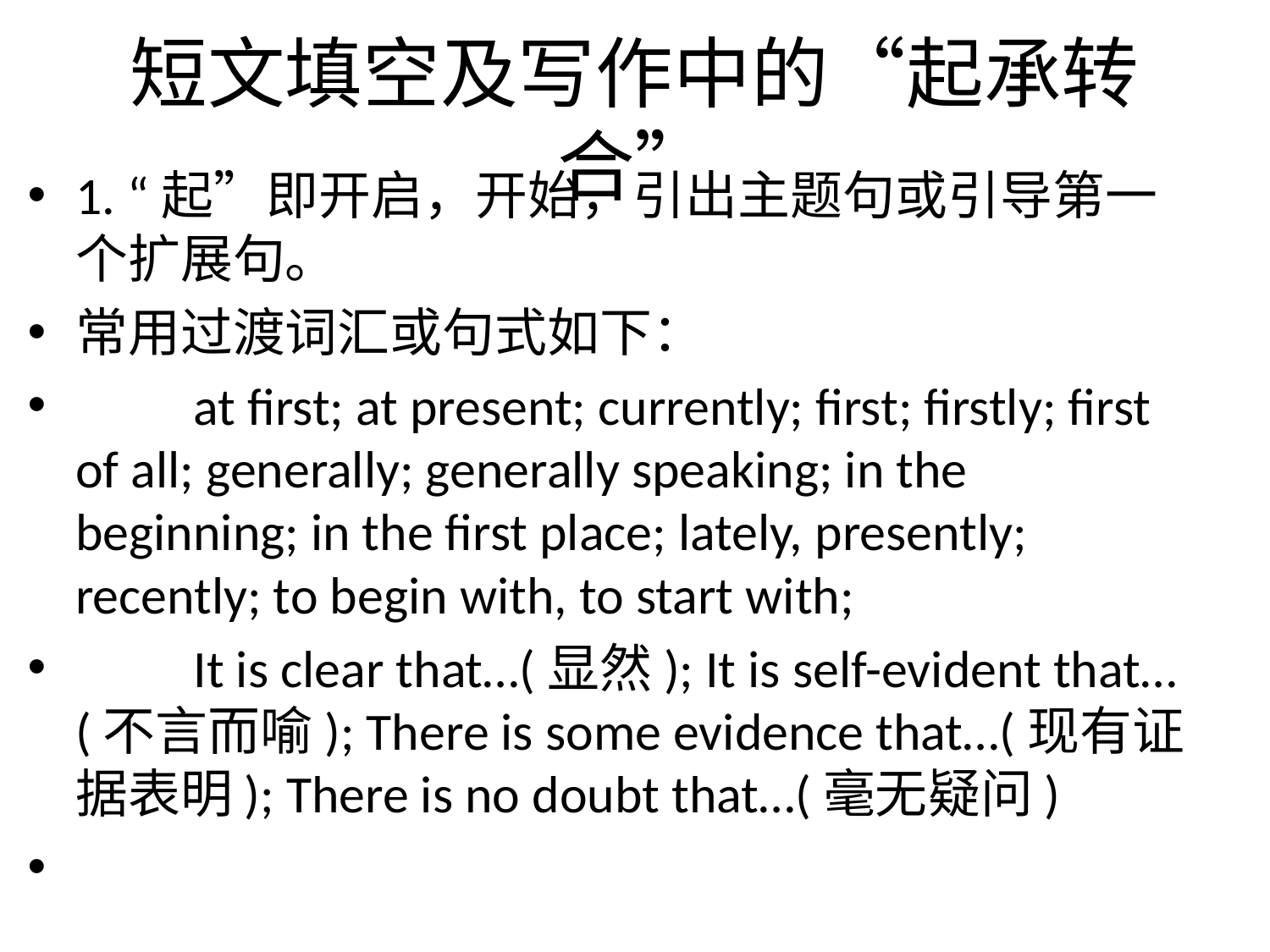

# 短文填空及写作中的“起承转合”
1. “起”即开启，开始，引出主题句或引导第一个扩展句。
常用过渡词汇或句式如下：
	at first; at present; currently; first; firstly; first of all; generally; generally speaking; in the beginning; in the first place; lately, presently; recently; to begin with, to start with;
	It is clear that…(显然); It is self-evident that…(不言而喻); There is some evidence that…(现有证据表明); There is no doubt that…(毫无疑问)